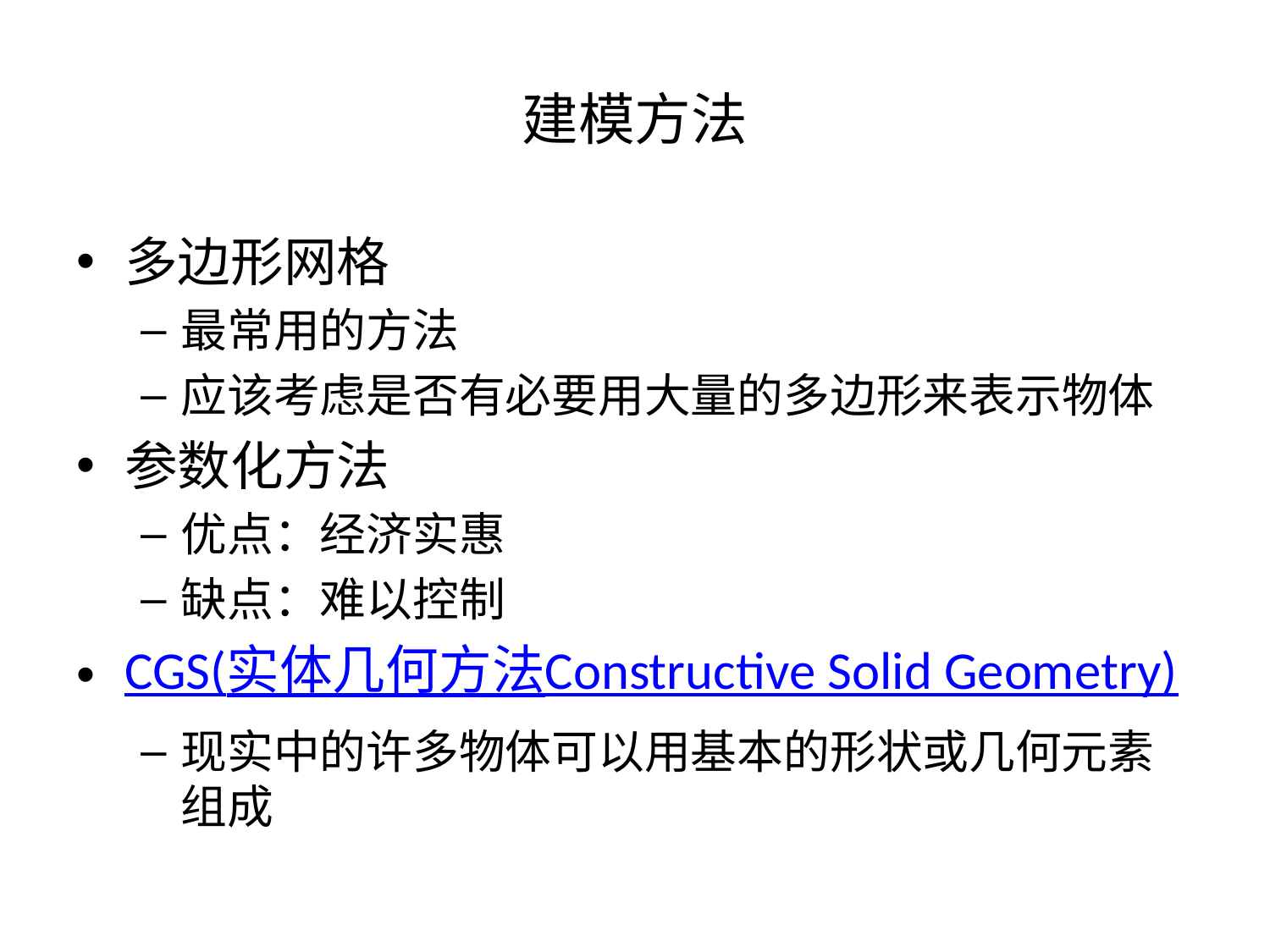

# 建模方法
多边形网格
最常用的方法
应该考虑是否有必要用大量的多边形来表示物体
参数化方法
优点：经济实惠
缺点：难以控制
CGS(实体几何方法Constructive Solid Geometry)
现实中的许多物体可以用基本的形状或几何元素组成